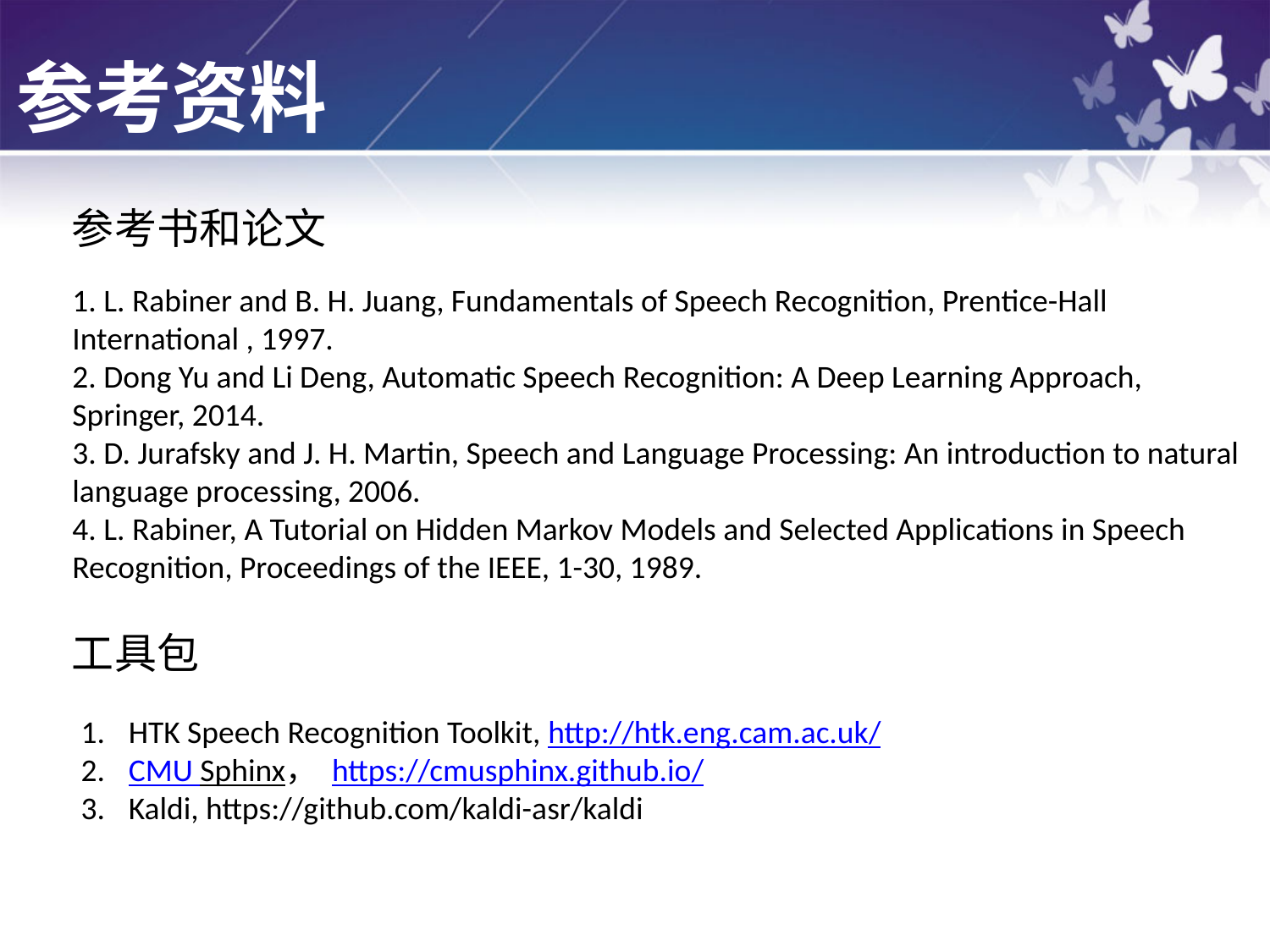

参考资料

参考书和论文

1. L. Rabiner and B. H. Juang, Fundamentals of Speech Recognition, Prentice-Hall International , 1997.
2. Dong Yu and Li Deng, Automatic Speech Recognition: A Deep Learning Approach, Springer, 2014.
3. D. Jurafsky and J. H. Martin, Speech and Language Processing: An introduction to natural language processing, 2006.
4. L. Rabiner, A Tutorial on Hidden Markov Models and Selected Applications in Speech Recognition, Proceedings of the IEEE, 1-30, 1989.
工具包
HTK Speech Recognition Toolkit, http://htk.eng.cam.ac.uk/
CMU Sphinx， https://cmusphinx.github.io/
Kaldi, https://github.com/kaldi-asr/kaldi